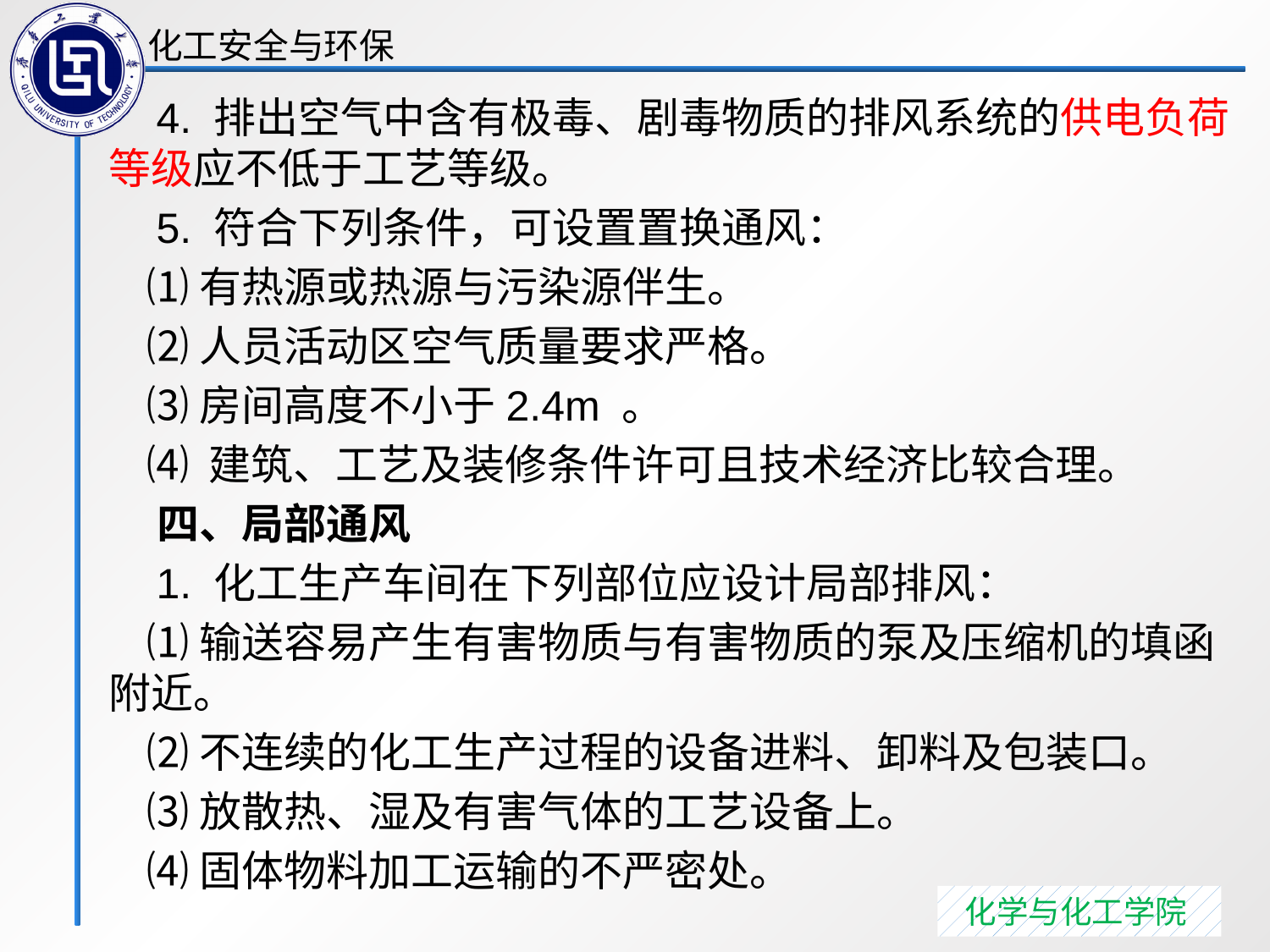

4. 排出空气中含有极毒、剧毒物质的排风系统的供电负荷等级应不低于工艺等级。
    5. 符合下列条件，可设置置换通风：
    ⑴有热源或热源与污染源伴生。
    ⑵人员活动区空气质量要求严格。
    ⑶房间高度不小于2.4m 。
    ⑷ 建筑、工艺及装修条件许可且技术经济比较合理。
    四、局部通风
    1. 化工生产车间在下列部位应设计局部排风：
    ⑴输送容易产生有害物质与有害物质的泵及压缩机的填函附近。
    ⑵不连续的化工生产过程的设备进料、卸料及包装口。
    ⑶放散热、湿及有害气体的工艺设备上。
    ⑷固体物料加工运输的不严密处。